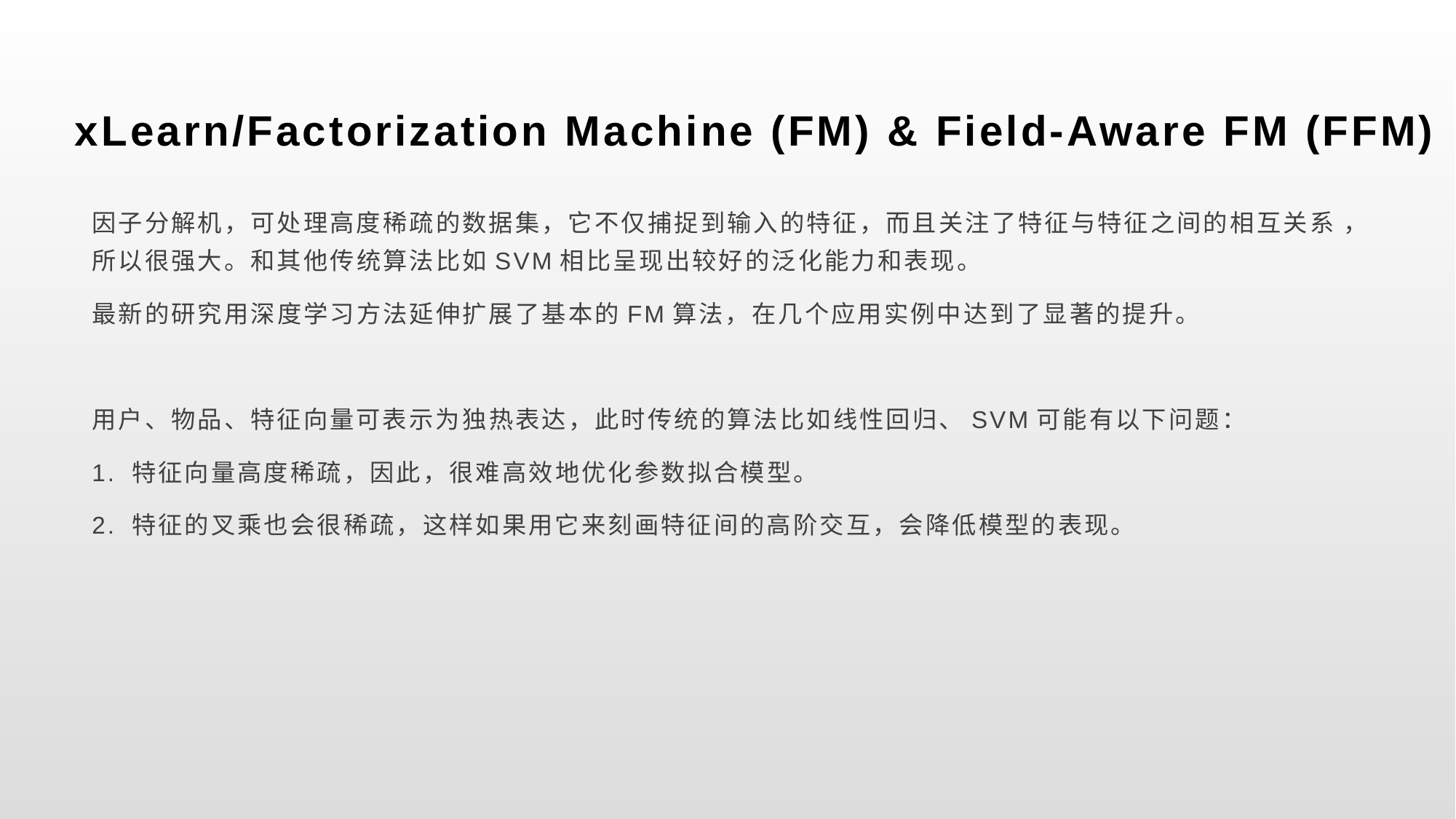

# xLearn/Factorization Machine (FM) & Field-Aware FM (FFM)

因子分解机，可处理高度稀疏的数据集，它不仅捕捉到输入的特征，而且关注了特征与特征之间的相互关系 ，所以很强大。和其他传统算法比如SVM相比呈现出较好的泛化能力和表现。
最新的研究用深度学习方法延伸扩展了基本的FM算法，在几个应用实例中达到了显著的提升。

用户、物品、特征向量可表示为独热表达，此时传统的算法比如线性回归、SVM可能有以下问题：
1. 特征向量高度稀疏，因此，很难高效地优化参数拟合模型。
2. 特征的叉乘也会很稀疏，这样如果用它来刻画特征间的高阶交互，会降低模型的表现。